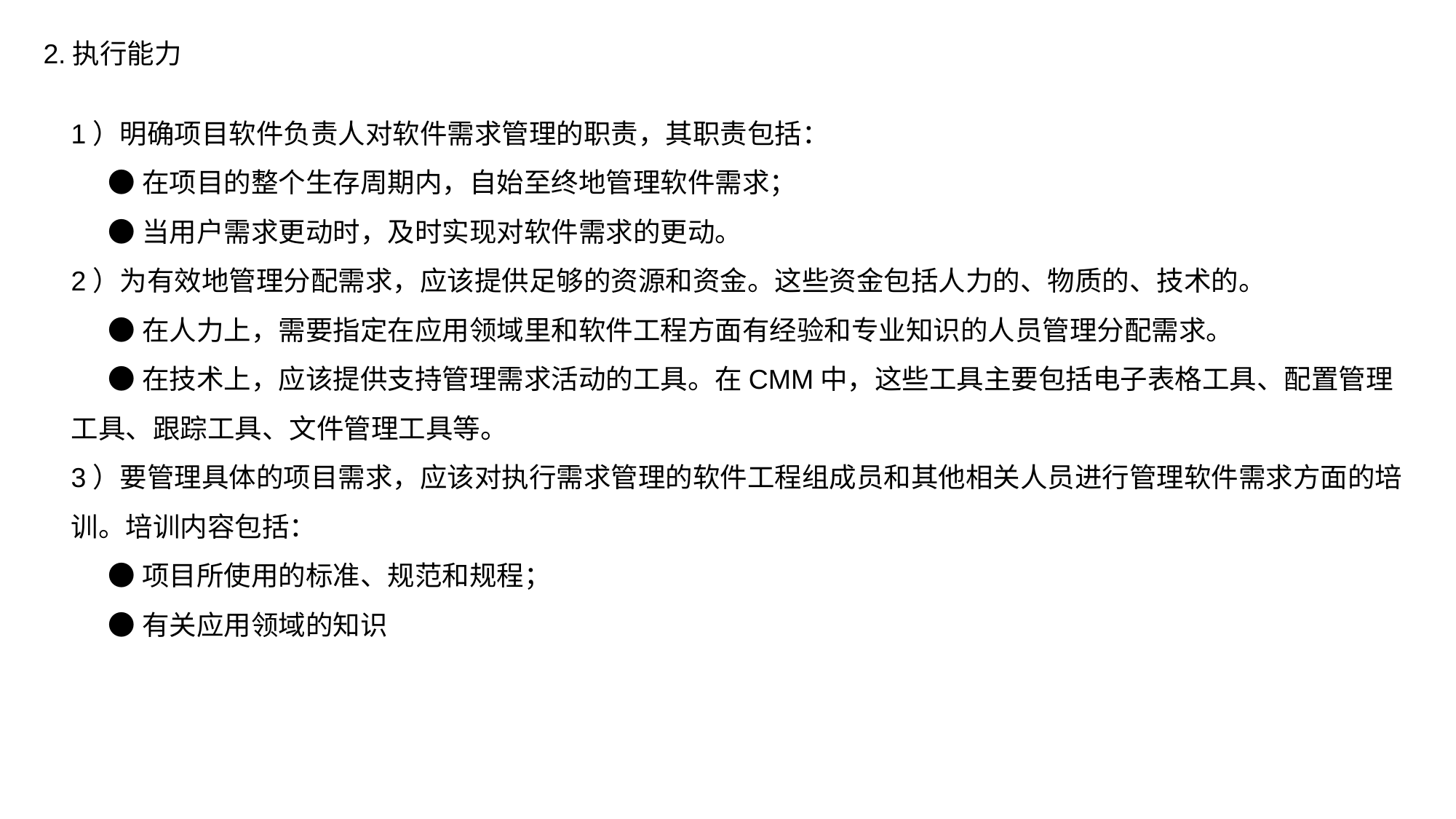

2.执行能力
1）明确项目软件负责人对软件需求管理的职责，其职责包括：
      ●在项目的整个生存周期内，自始至终地管理软件需求；
      ●当用户需求更动时，及时实现对软件需求的更动。
2）为有效地管理分配需求，应该提供足够的资源和资金。这些资金包括人力的、物质的、技术的。
      ●在人力上，需要指定在应用领域里和软件工程方面有经验和专业知识的人员管理分配需求。
      ●在技术上，应该提供支持管理需求活动的工具。在CMM中，这些工具主要包括电子表格工具、配置管理工具、跟踪工具、文件管理工具等。
3）要管理具体的项目需求，应该对执行需求管理的软件工程组成员和其他相关人员进行管理软件需求方面的培训。培训内容包括：
      ●项目所使用的标准、规范和规程；
      ●有关应用领域的知识